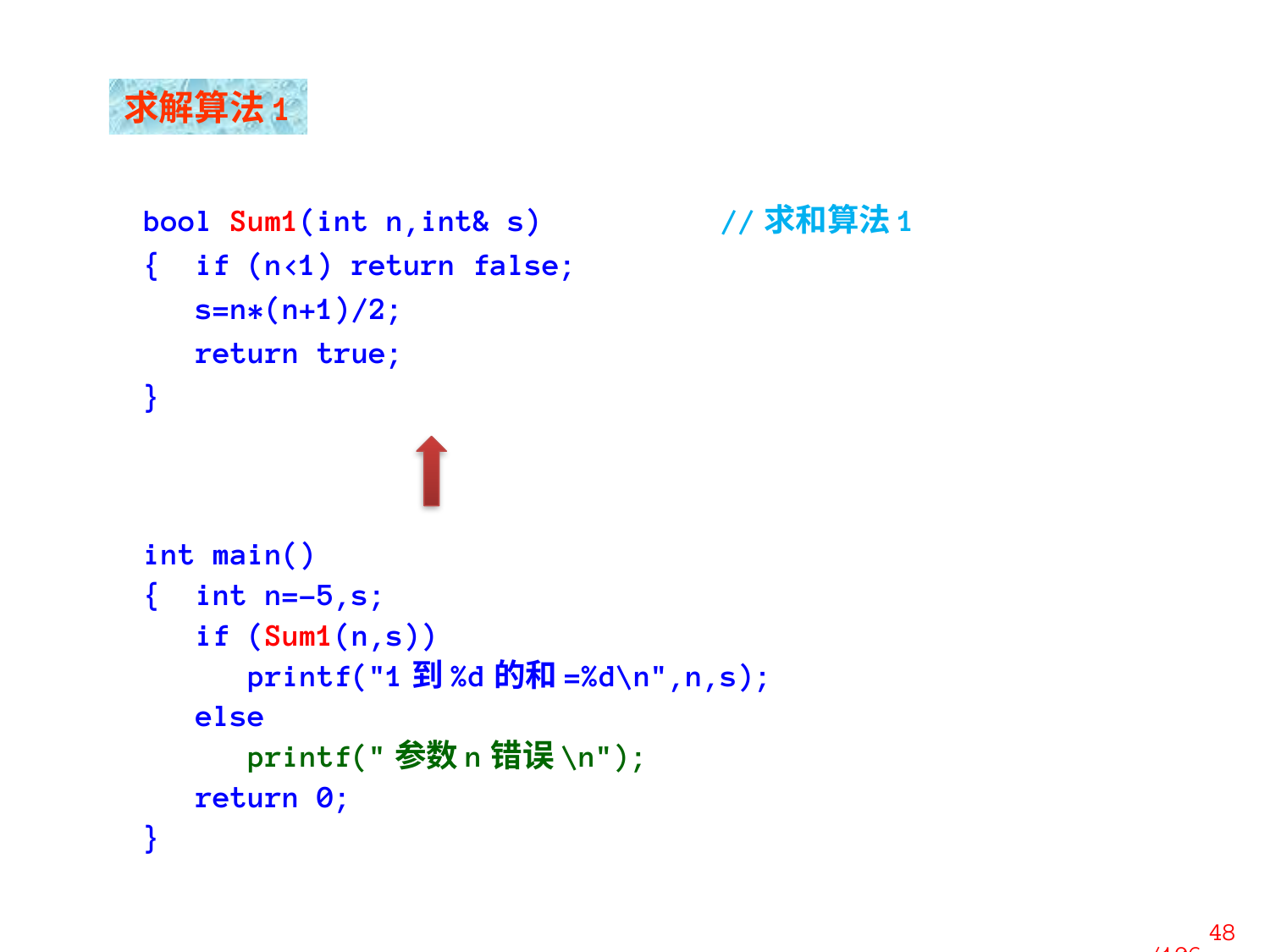

求解算法1
bool Sum1(int n,int& s)	    //求和算法1
{  if (n<1) return false;
   s=n*(n+1)/2;
   return true;
}

int main()
{  int n=-5,s;
   if (Sum1(n,s))
      printf("1到%d的和=%d\n",n,s);
   else
      printf("参数n错误\n");
   return 0;
}
                 48/106